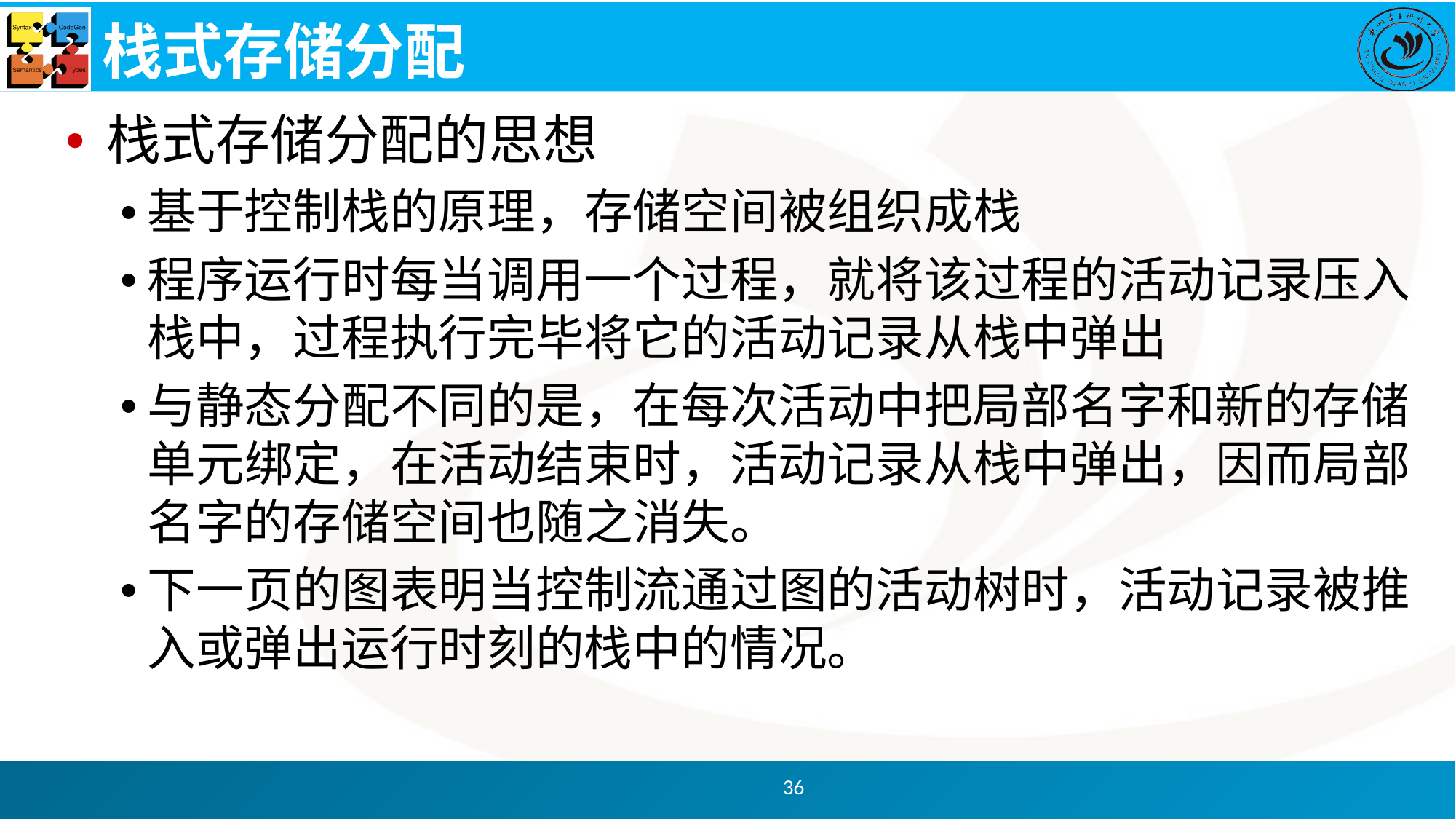

# 栈式存储分配
栈式存储分配的思想
基于控制栈的原理，存储空间被组织成栈
程序运行时每当调用一个过程，就将该过程的活动记录压入栈中，过程执行完毕将它的活动记录从栈中弹出
与静态分配不同的是，在每次活动中把局部名字和新的存储单元绑定，在活动结束时，活动记录从栈中弹出，因而局部名字的存储空间也随之消失。
下一页的图表明当控制流通过图的活动树时，活动记录被推入或弹出运行时刻的栈中的情况。
36